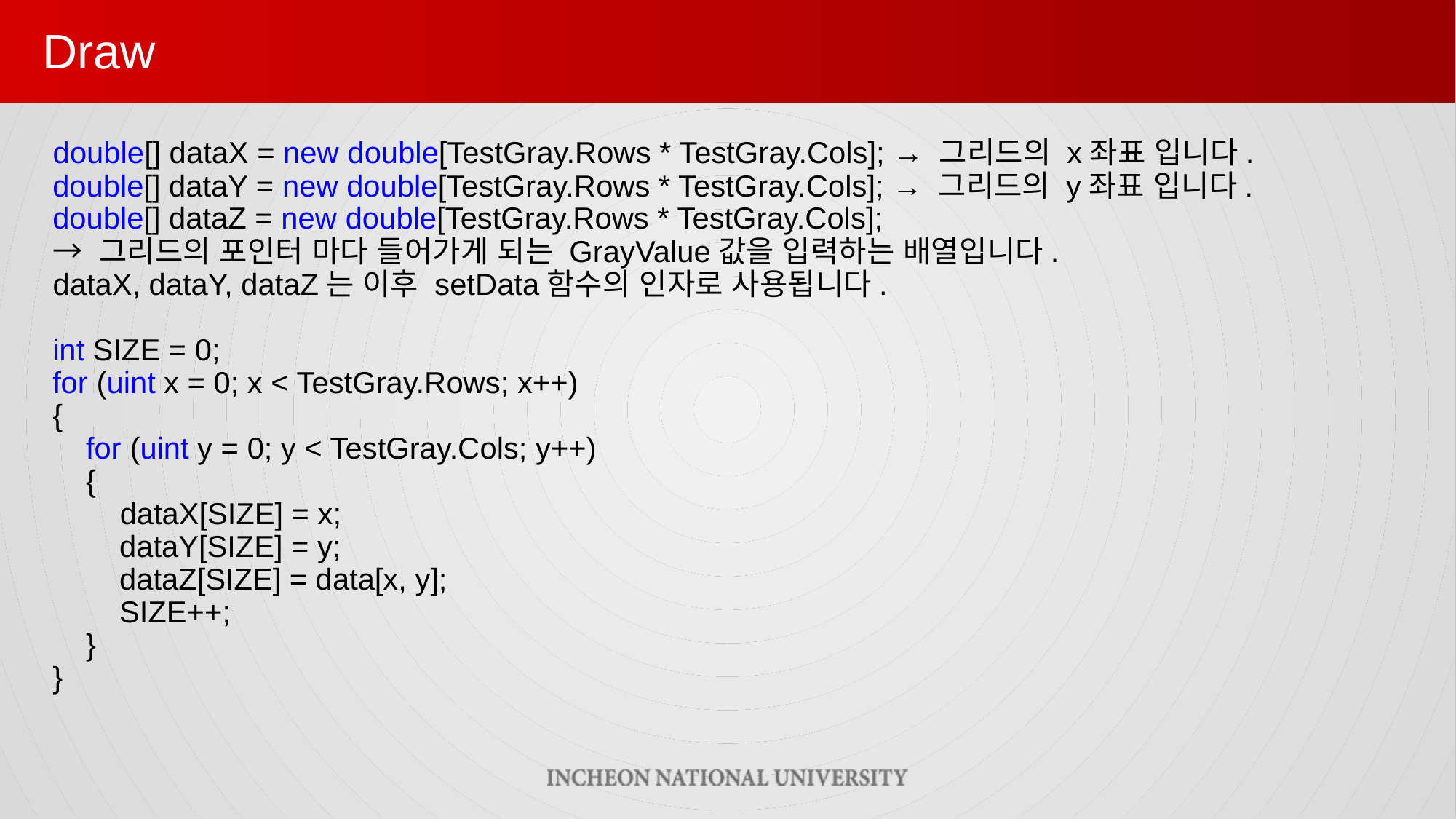

Draw
	double[] dataX = new double[TestGray.Rows * TestGray.Cols]; → 그리드의 x좌표 입니다.
             double[] dataY = new double[TestGray.Rows * TestGray.Cols]; → 그리드의 y좌표 입니다.
             double[] dataZ = new double[TestGray.Rows * TestGray.Cols];
	→ 그리드의 포인터 마다 들어가게 되는 GrayValue값을 입력하는 배열입니다.
 	dataX, dataY, dataZ는 이후 setData함수의 인자로 사용됩니다.

             int SIZE = 0;
             for (uint x = 0; x < TestGray.Rows; x++)
             {
                 for (uint y = 0; y < TestGray.Cols; y++)
                 {
	        dataX[SIZE] = x;
                     dataY[SIZE] = y;
                     dataZ[SIZE] = data[x, y];
                     SIZE++;
                 }
             }